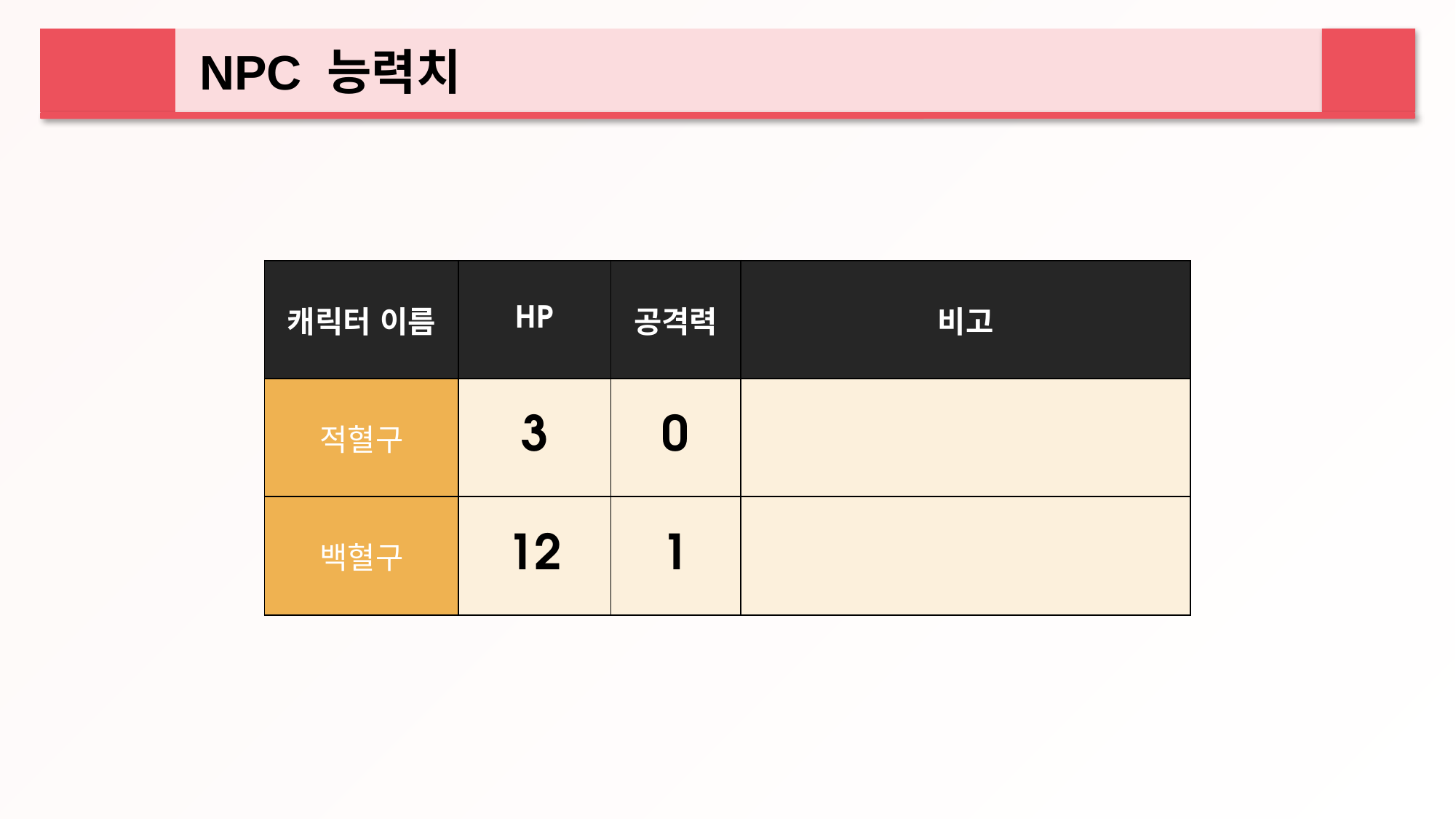

NPC 능력치

| 캐릭터 이름 | HP | 공격력 | 비고 |
| --- | --- | --- | --- |
| 적혈구 | 3 | 0 |  |
| 백혈구 | 12 | 1 |  |